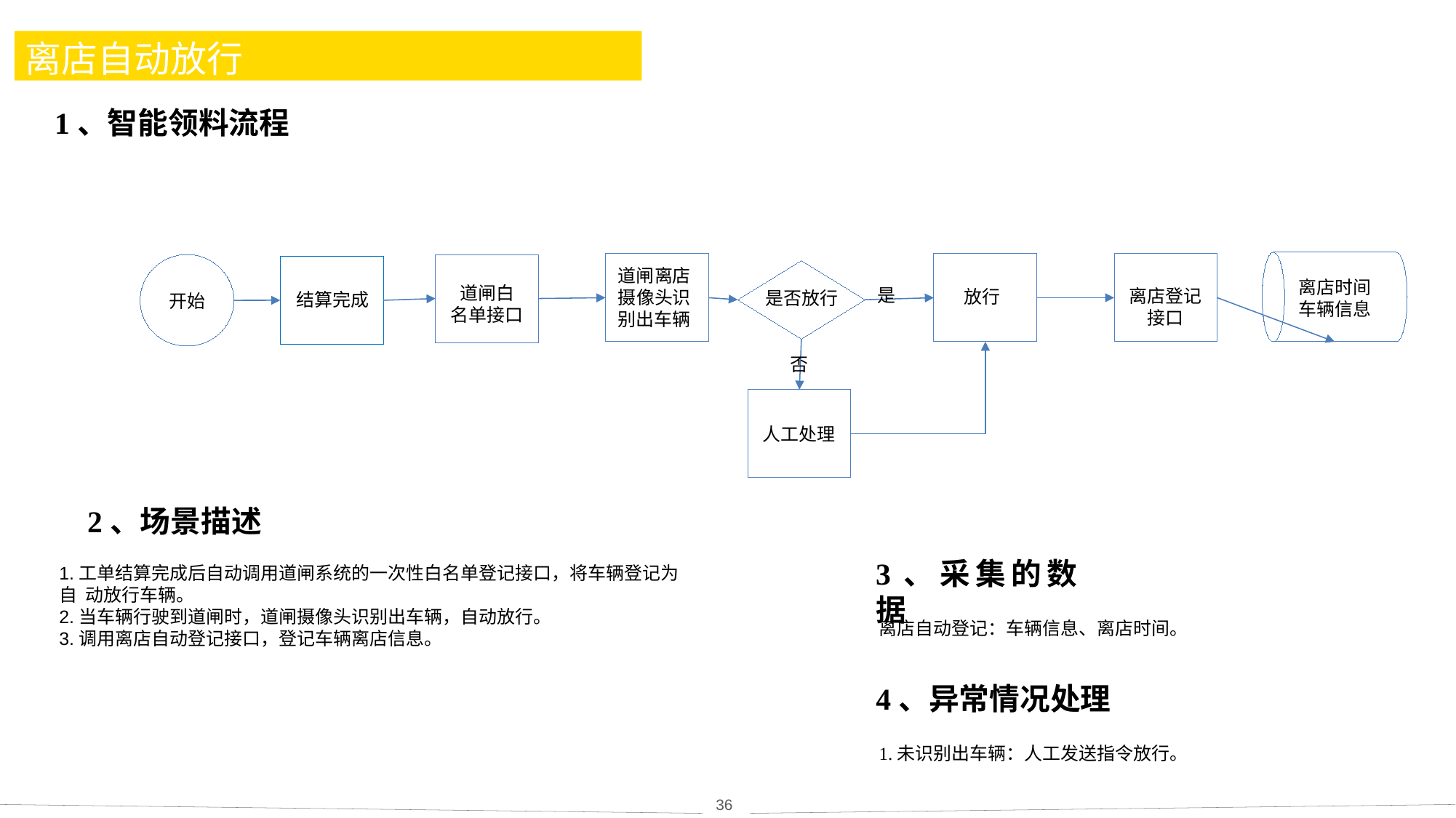

# 离店自动放行
1、智能领料流程

离店时间
车辆信息

道闸离店
摄像头识
别出车辆

放行

离店登记
接口

开始

道闸白
名单接口

结算完成

是否放行
是
否

人工处理
2、场景描述
3、采集的数据
1.工单结算完成后自动调用道闸系统的一次性白名单登记接口，将车辆登记为自  动放行车辆。
2.当车辆行驶到道闸时，道闸摄像头识别出车辆，自动放行。
3.调用离店自动登记接口，登记车辆离店信息。
离店自动登记：车辆信息、离店时间。
4、异常情况处理
1.未识别出车辆：人工发送指令放行。